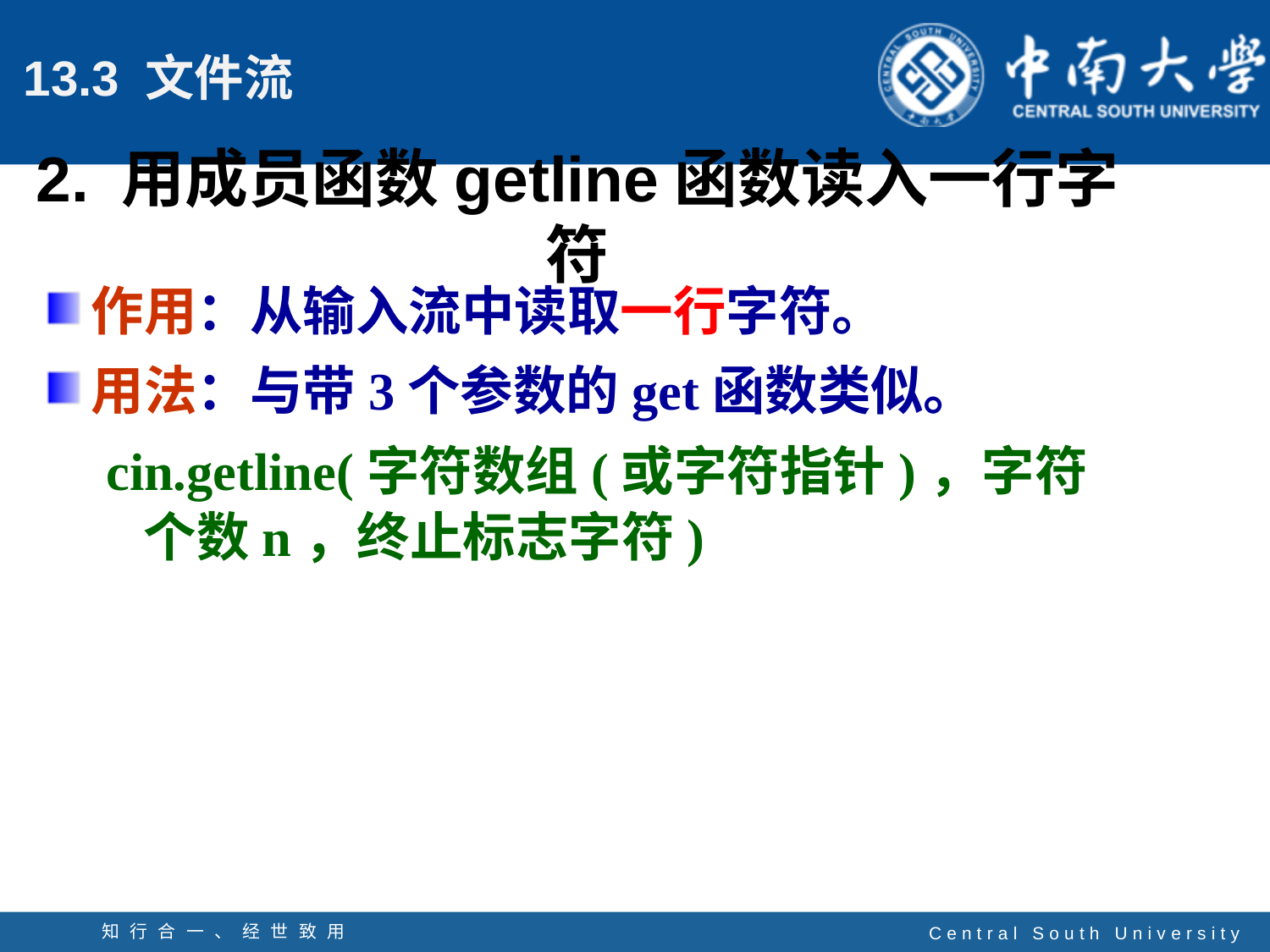

2. 用成员函数getline函数读入一行字符
作用：从输入流中读取一行字符。
用法：与带3个参数的get函数类似。
cin.getline(字符数组(或字符指针)，字符个数n，终止标志字符)

知行合一、经世致用
自强不息 厚德载物
Central South University
20